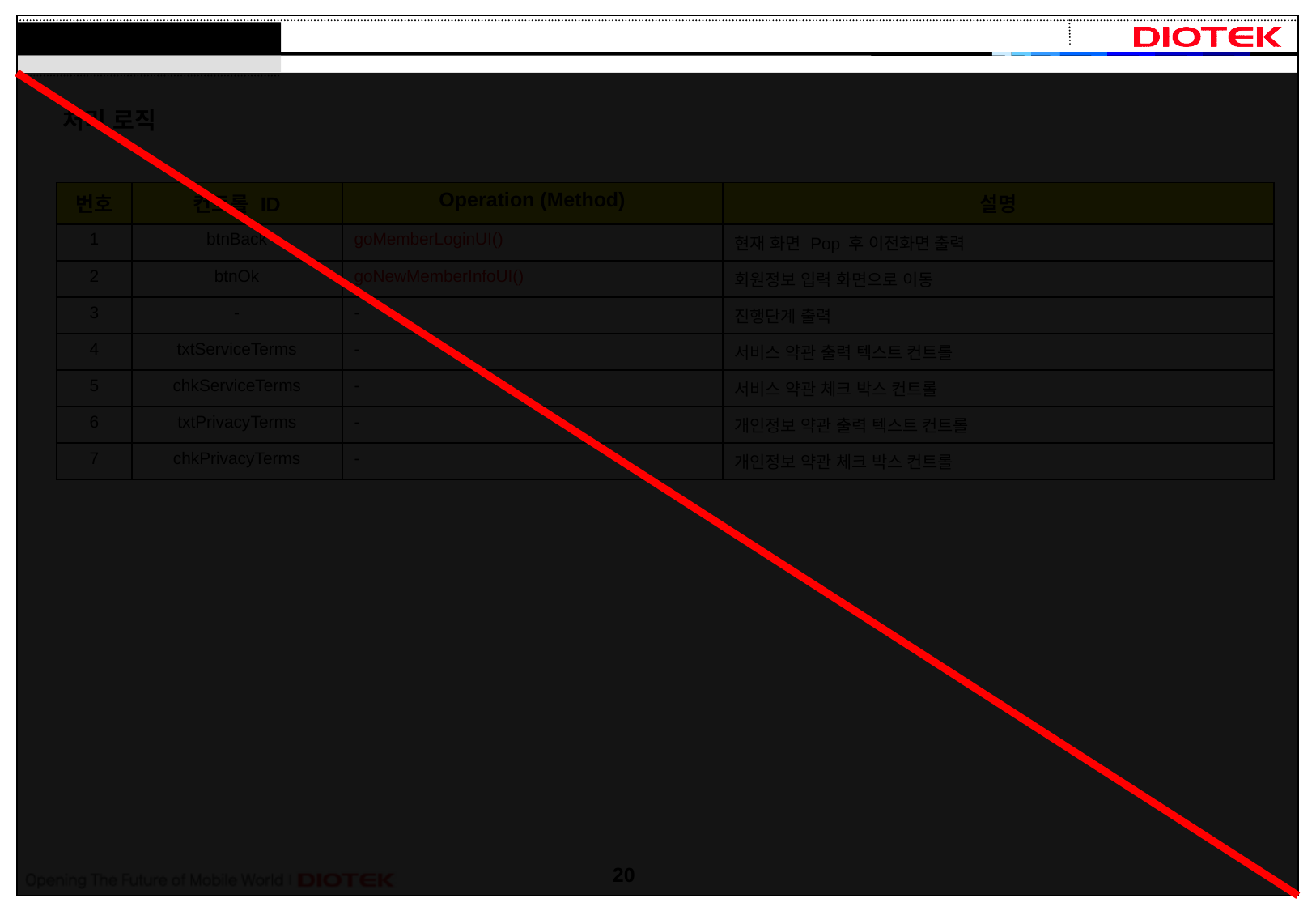

처리 로직
| 번호 | 컨트롤 ID | Operation (Method) | 설명 |
| --- | --- | --- | --- |
| 1 | btnBack | goMemberLoginUI() | 현재 화면 Pop 후 이전화면 출력 |
| 2 | btnOk | goNewMemberInfoUI() | 회원정보 입력 화면으로 이동 |
| 3 | - | - | 진행단계 출력 |
| 4 | txtServiceTerms | - | 서비스 약관 출력 텍스트 컨트롤 |
| 5 | chkServiceTerms | - | 서비스 약관 체크 박스 컨트롤 |
| 6 | txtPrivacyTerms | - | 개인정보 약관 출력 텍스트 컨트롤 |
| 7 | chkPrivacyTerms | - | 개인정보 약관 체크 박스 컨트롤 |